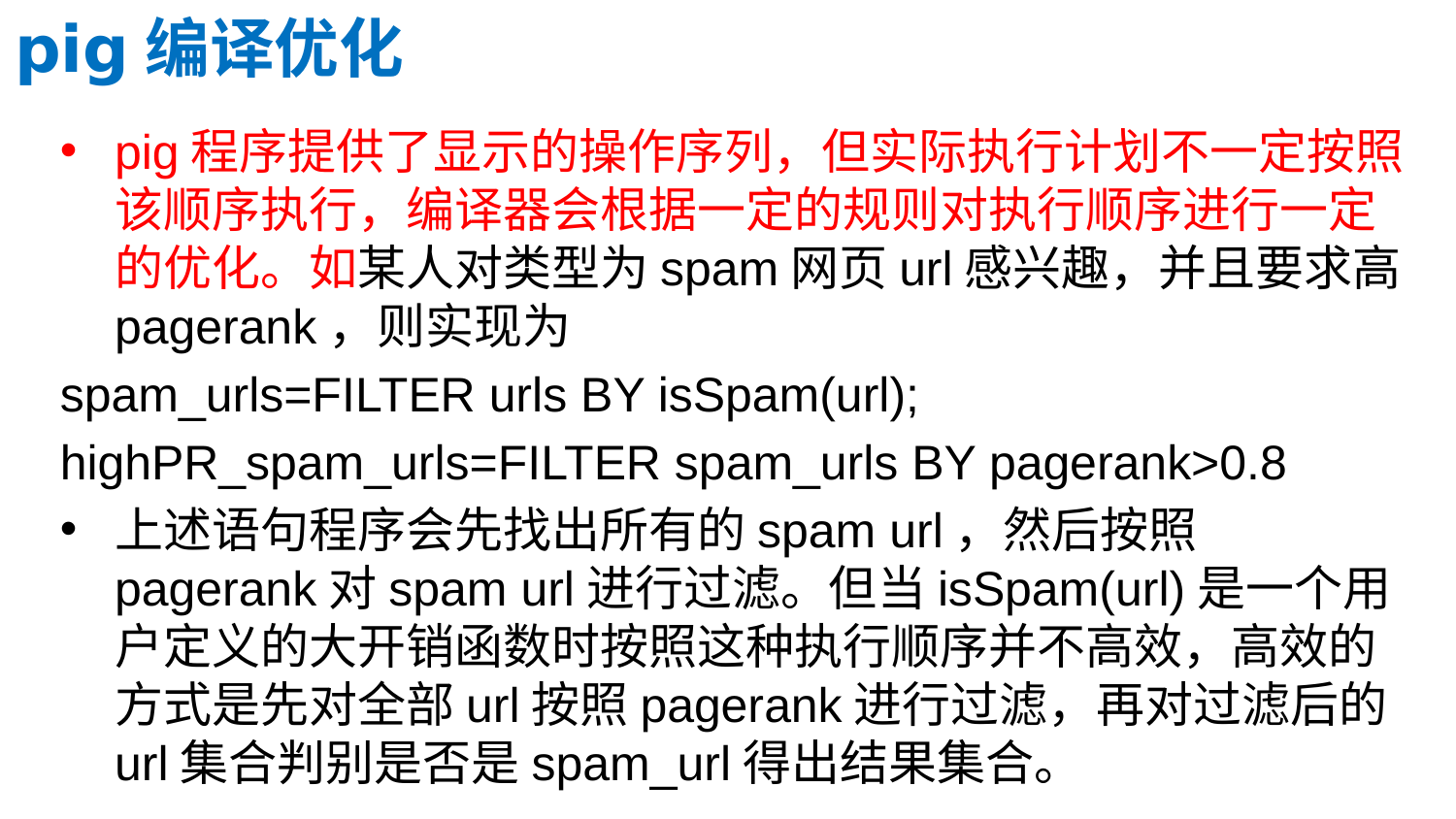

pig编译优化
pig程序提供了显示的操作序列，但实际执行计划不一定按照该顺序执行，编译器会根据一定的规则对执行顺序进行一定的优化。如某人对类型为spam网页url感兴趣，并且要求高pagerank，则实现为
spam_urls=FILTER urls BY isSpam(url);
highPR_spam_urls=FILTER spam_urls BY pagerank>0.8
上述语句程序会先找出所有的spam url，然后按照pagerank对spam url进行过滤。但当isSpam(url)是一个用户定义的大开销函数时按照这种执行顺序并不高效，高效的方式是先对全部url按照pagerank进行过滤，再对过滤后的url集合判别是否是spam_url得出结果集合。